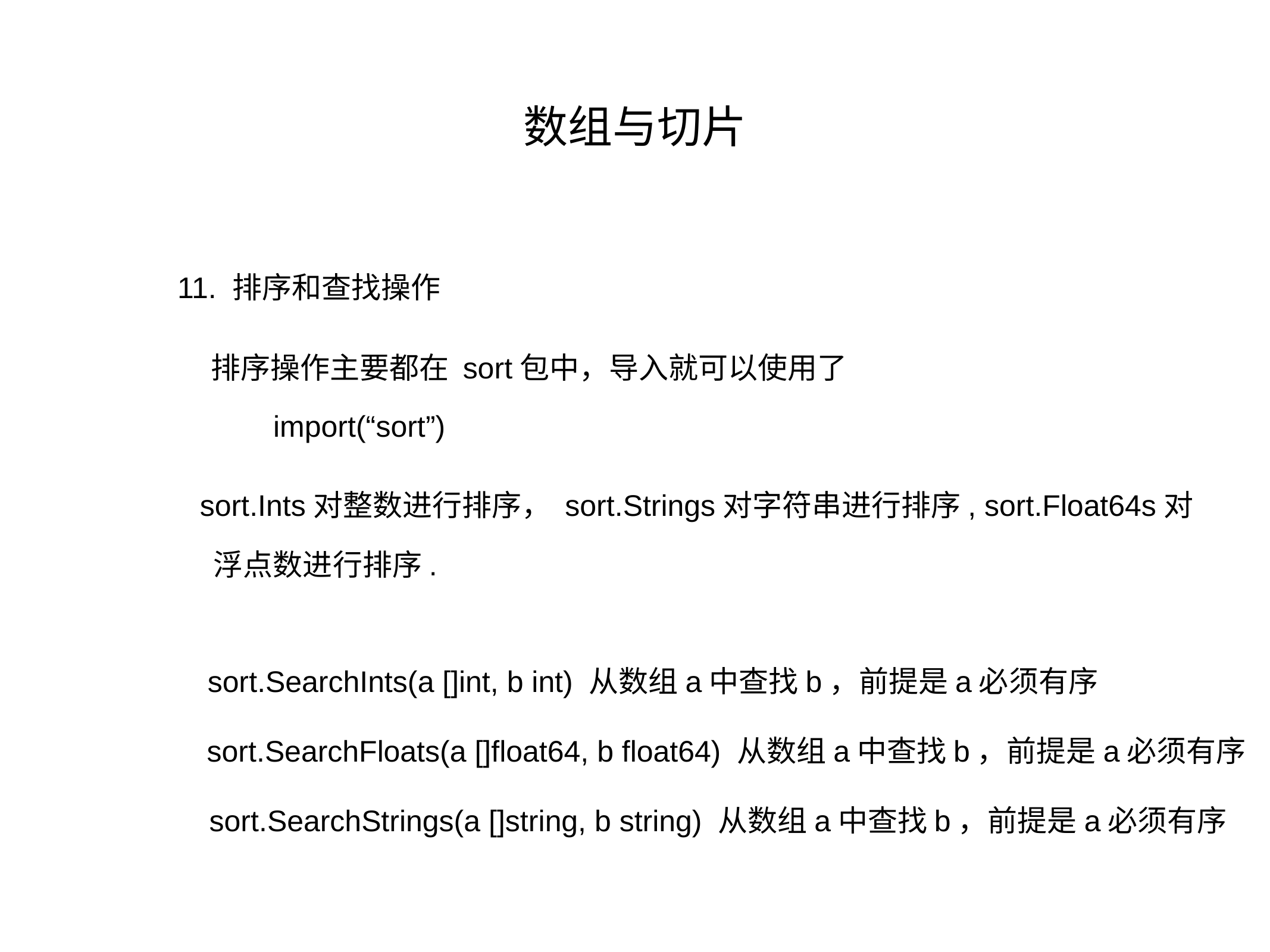

数组与切片
11. 排序和查找操作
排序操作主要都在 sort包中，导入就可以使用了
import(“sort”)
sort.Ints对整数进行排序， sort.Strings对字符串进行排序, sort.Float64s对
浮点数进行排序.
sort.SearchInts(a []int, b int) 从数组a中查找b，前提是a必须有序
sort.SearchFloats(a []float64, b float64) 从数组a中查找b，前提是a必须有序
sort.SearchStrings(a []string, b string) 从数组a中查找b，前提是a必须有序